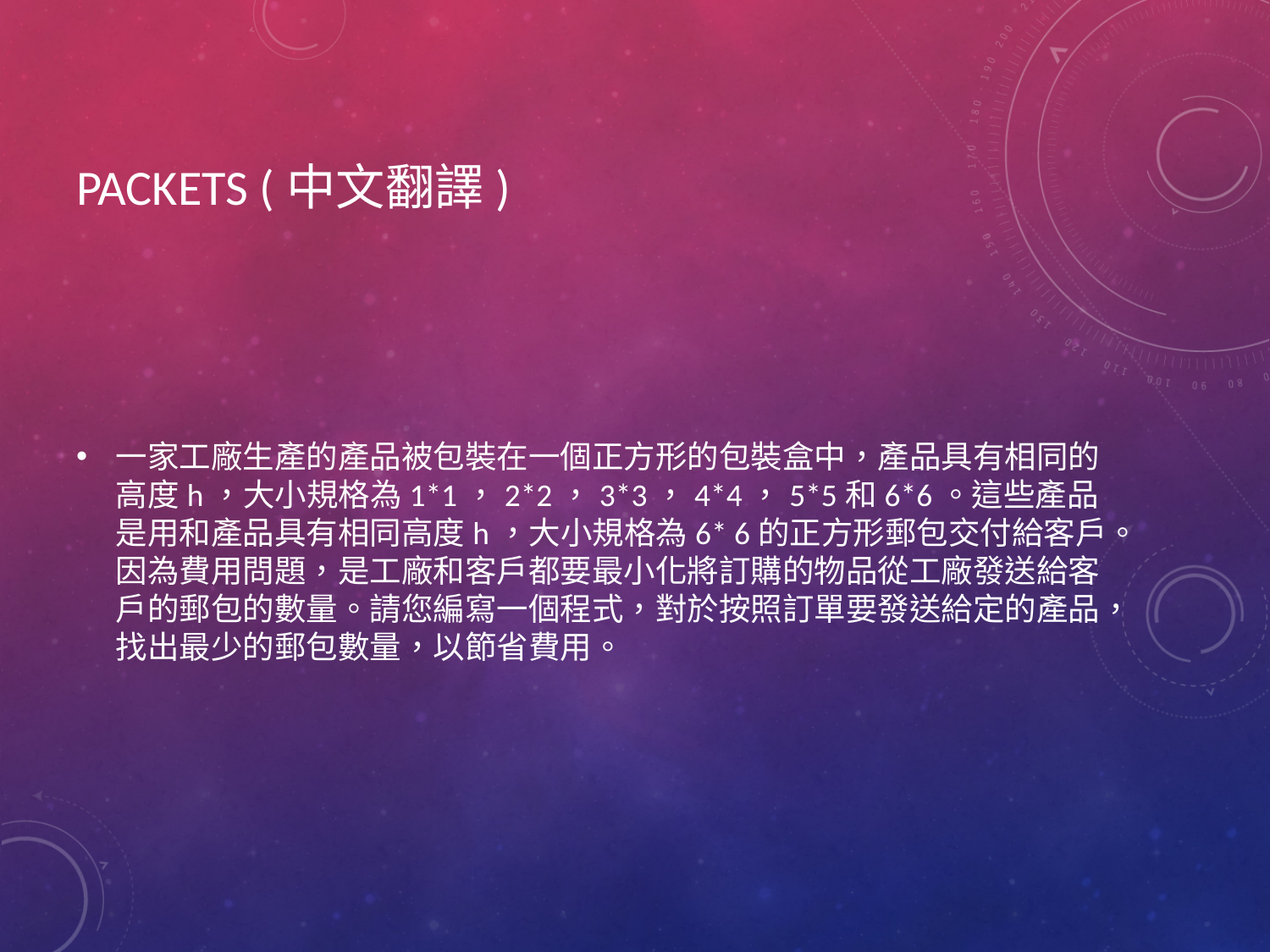

# Packets (中文翻譯)
一家工廠生產的產品被包裝在一個正方形的包裝盒中，產品具有相同的高度h，大小規格為1*1，2*2，3*3，4*4，5*5和6*6。這些產品是用和產品具有相同高度h，大小規格為6* 6的正方形郵包交付給客戶。因為費用問題，是工廠和客戶都要最小化將訂購的物品從工廠發送給客戶的郵包的數量。請您編寫一個程式，對於按照訂單要發送給定的產品，找出最少的郵包數量，以節省費用。